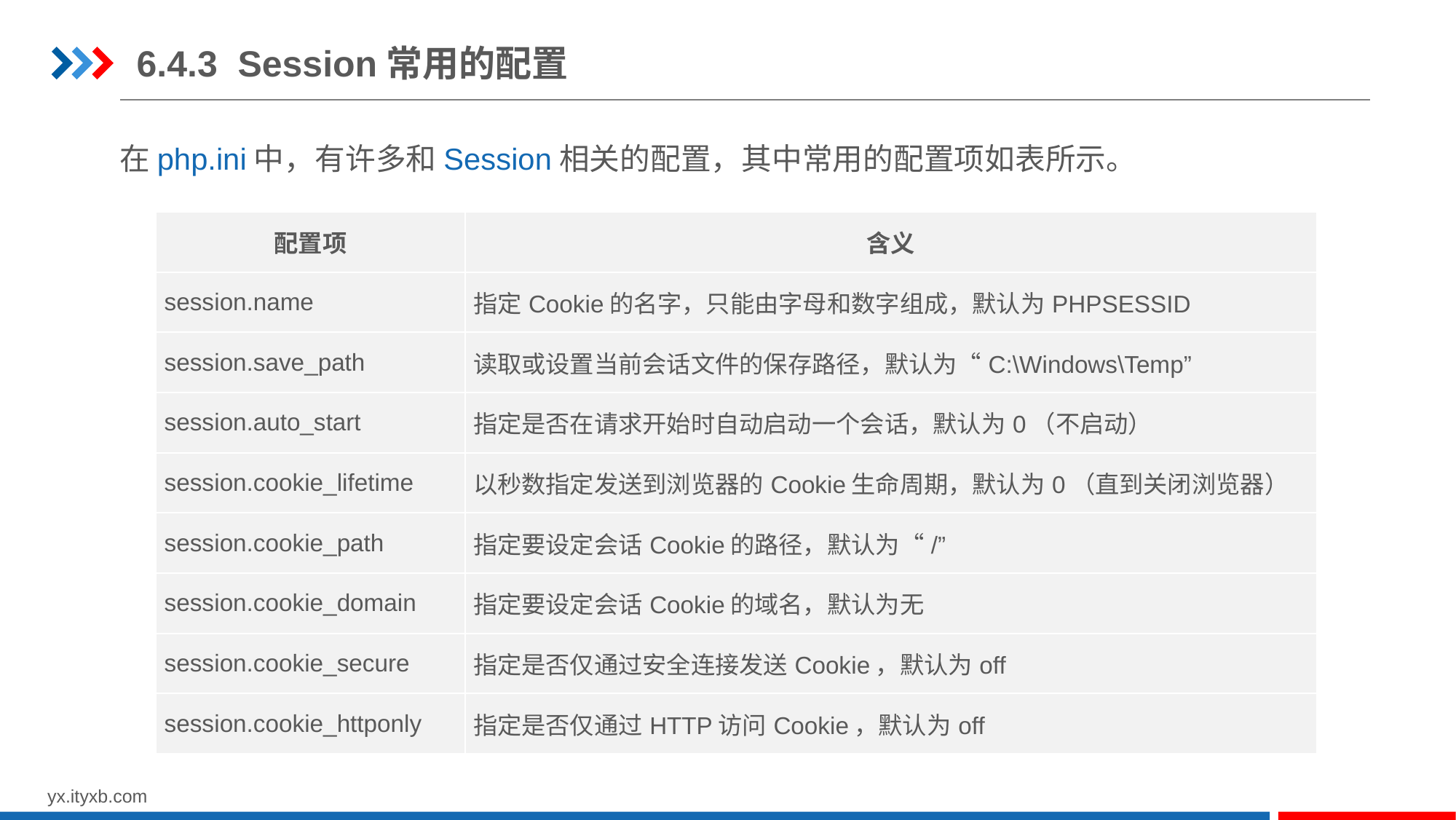

6.4.3  Session常用的配置
在php.ini中，有许多和Session相关的配置，其中常用的配置项如表所示。
| 配置项 | 含义 |
| --- | --- |
| session.name | 指定Cookie的名字，只能由字母和数字组成，默认为PHPSESSID |
| session.save\_path | 读取或设置当前会话文件的保存路径，默认为“C:\Windows\Temp” |
| session.auto\_start | 指定是否在请求开始时自动启动一个会话，默认为0（不启动） |
| session.cookie\_lifetime | 以秒数指定发送到浏览器的Cookie生命周期，默认为0（直到关闭浏览器） |
| session.cookie\_path | 指定要设定会话Cookie的路径，默认为“/” |
| session.cookie\_domain | 指定要设定会话Cookie的域名，默认为无 |
| session.cookie\_secure | 指定是否仅通过安全连接发送Cookie，默认为off |
| session.cookie\_httponly | 指定是否仅通过HTTP访问Cookie，默认为off |